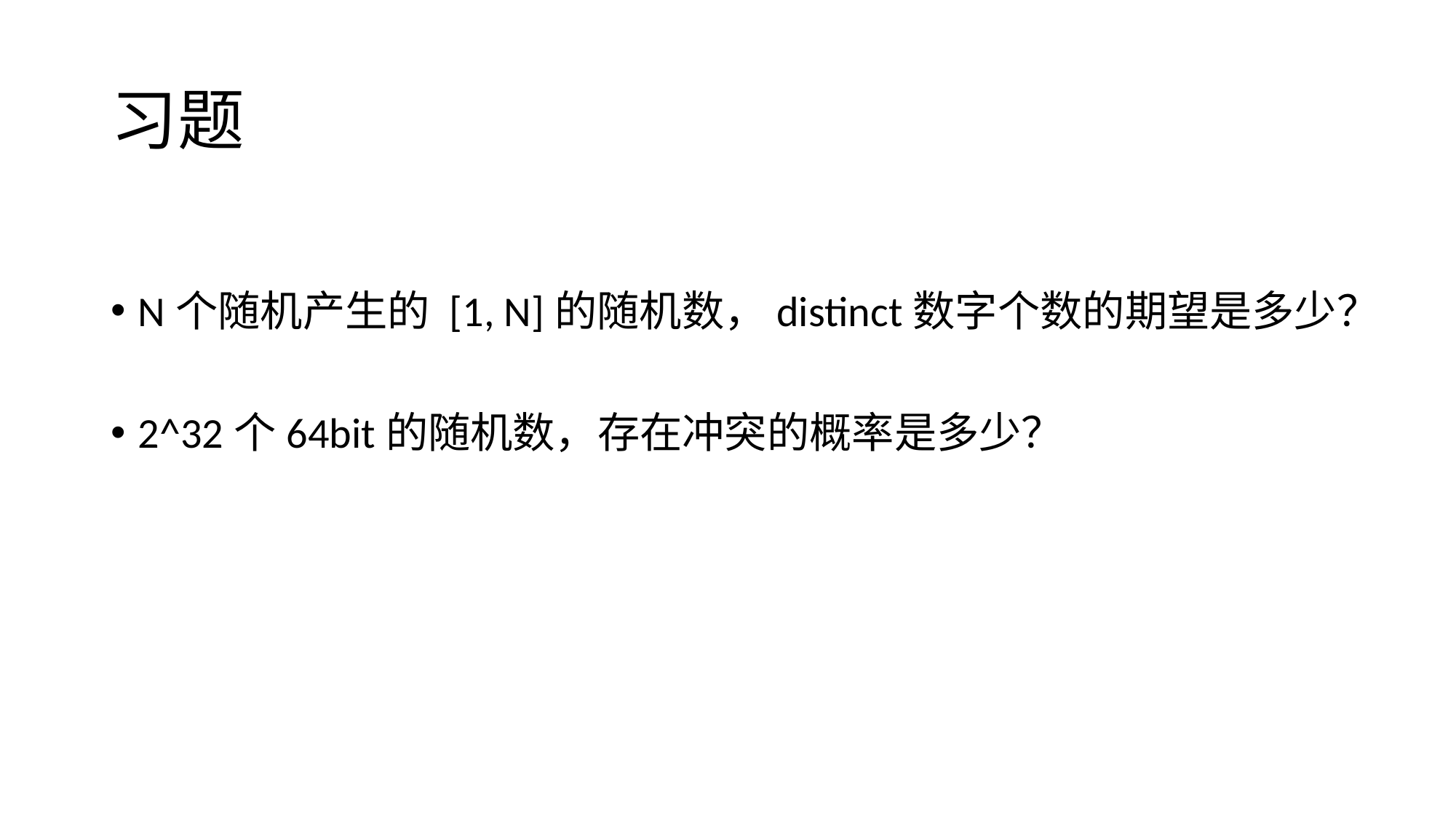

# 习题

N个随机产生的 [1, N]的随机数，distinct数字个数的期望是多少？

2^32个64bit的随机数，存在冲突的概率是多少？